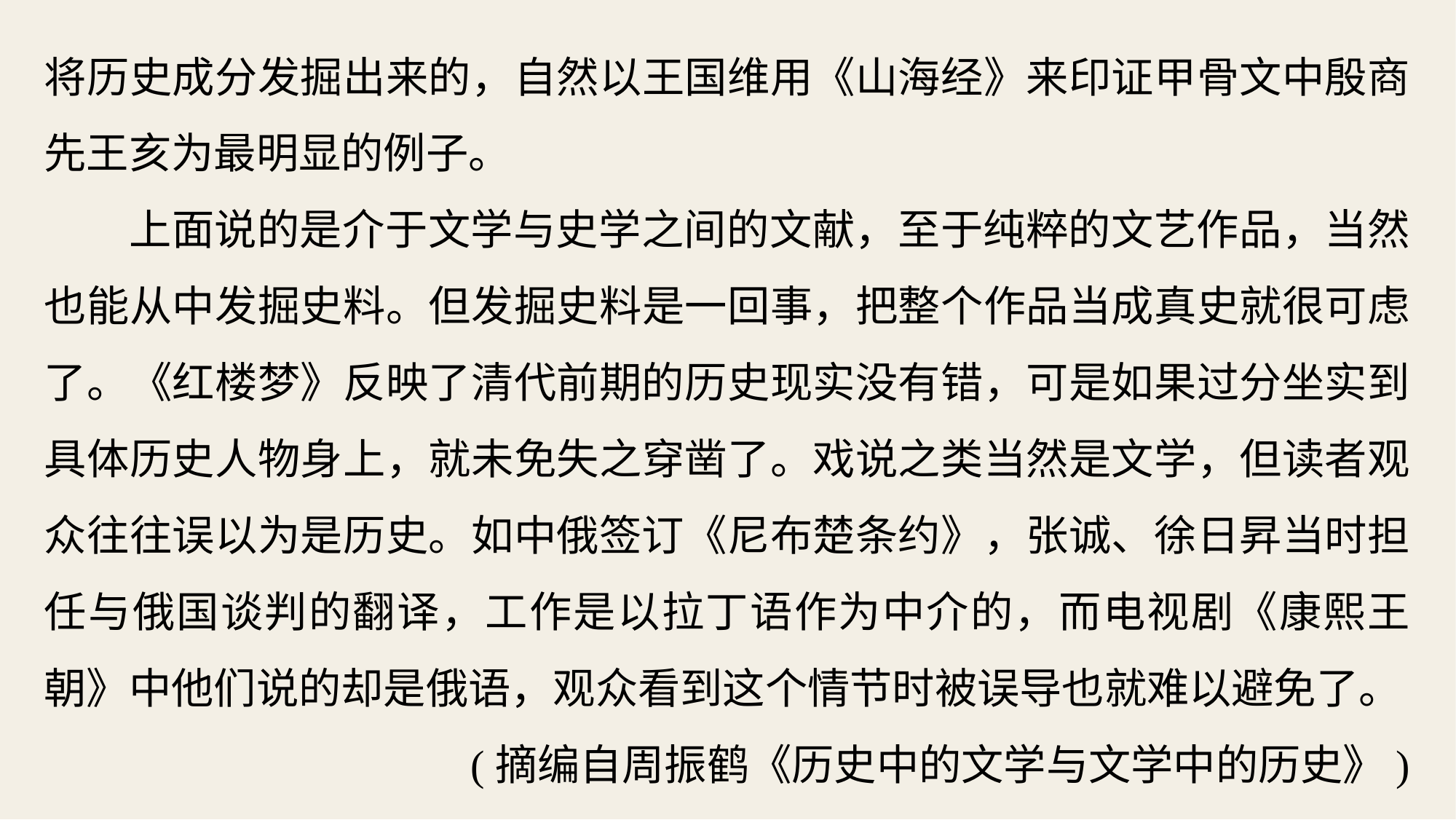

将历史成分发掘出来的，自然以王国维用《山海经》来印证甲骨文中殷商先王亥为最明显的例子。
上面说的是介于文学与史学之间的文献，至于纯粹的文艺作品，当然也能从中发掘史料。但发掘史料是一回事，把整个作品当成真史就很可虑了。《红楼梦》反映了清代前期的历史现实没有错，可是如果过分坐实到具体历史人物身上，就未免失之穿凿了。戏说之类当然是文学，但读者观众往往误以为是历史。如中俄签订《尼布楚条约》，张诚、徐日昇当时担任与俄国谈判的翻译，工作是以拉丁语作为中介的，而电视剧《康熙王朝》中他们说的却是俄语，观众看到这个情节时被误导也就难以避免了。
(摘编自周振鹤《历史中的文学与文学中的历史》)